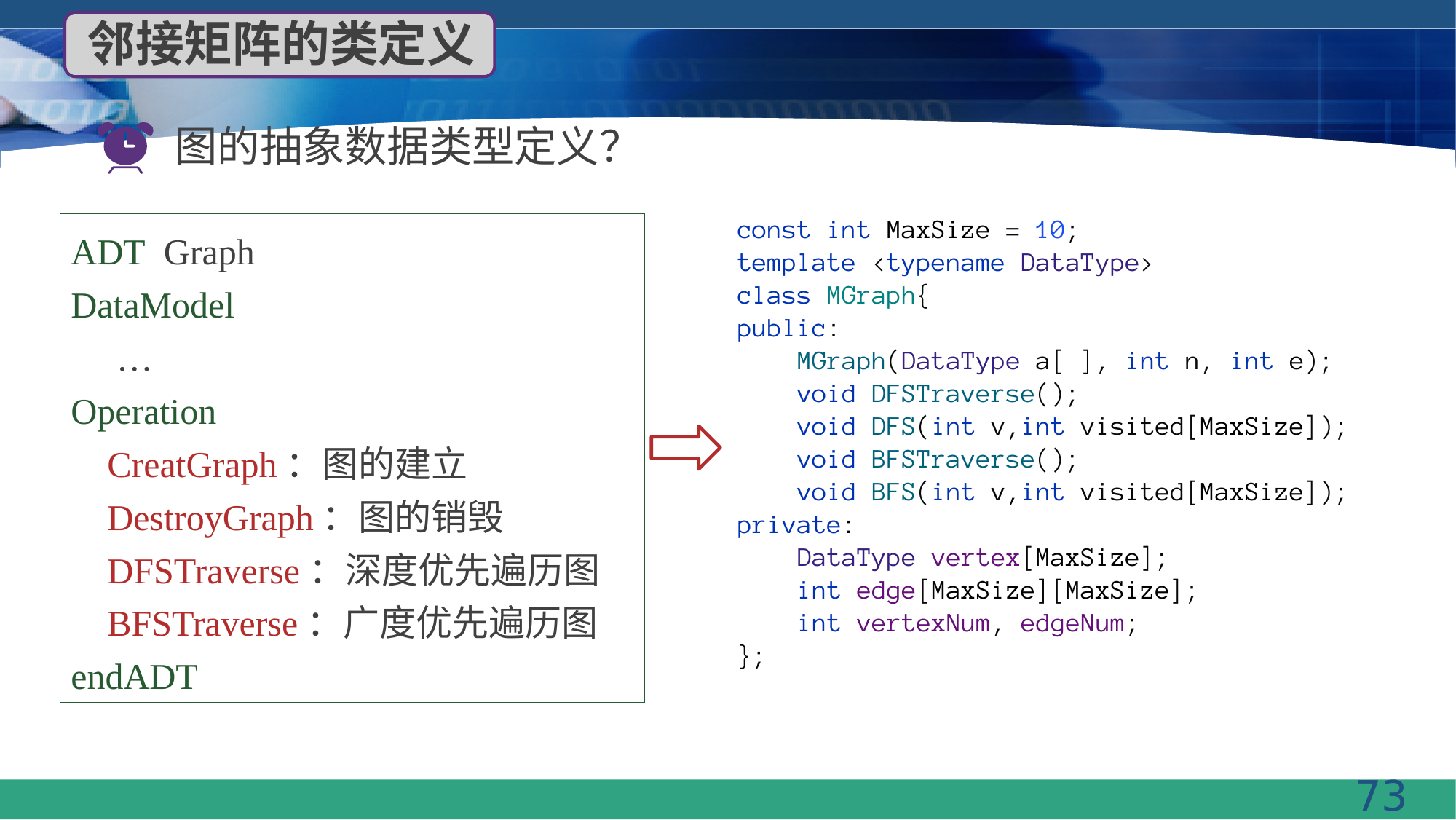

邻接矩阵的类定义

图的抽象数据类型定义？

const int MaxSize = 10;
template <typename DataType>
class MGraph{
public:
    MGraph(DataType a[ ], int n, int e);
    void DFSTraverse();
    void DFS(int v,int visited[MaxSize]);
    void BFSTraverse();
    void BFS(int v,int visited[MaxSize]);
private:
    DataType vertex[MaxSize];
    int edge[MaxSize][MaxSize];
    int vertexNum, edgeNum;
};
ADT  Graph
DataModel
     …
Operation
    CreatGraph：图的建立
    DestroyGraph：图的销毁
    DFSTraverse：深度优先遍历图
    BFSTraverse：广度优先遍历图
endADT